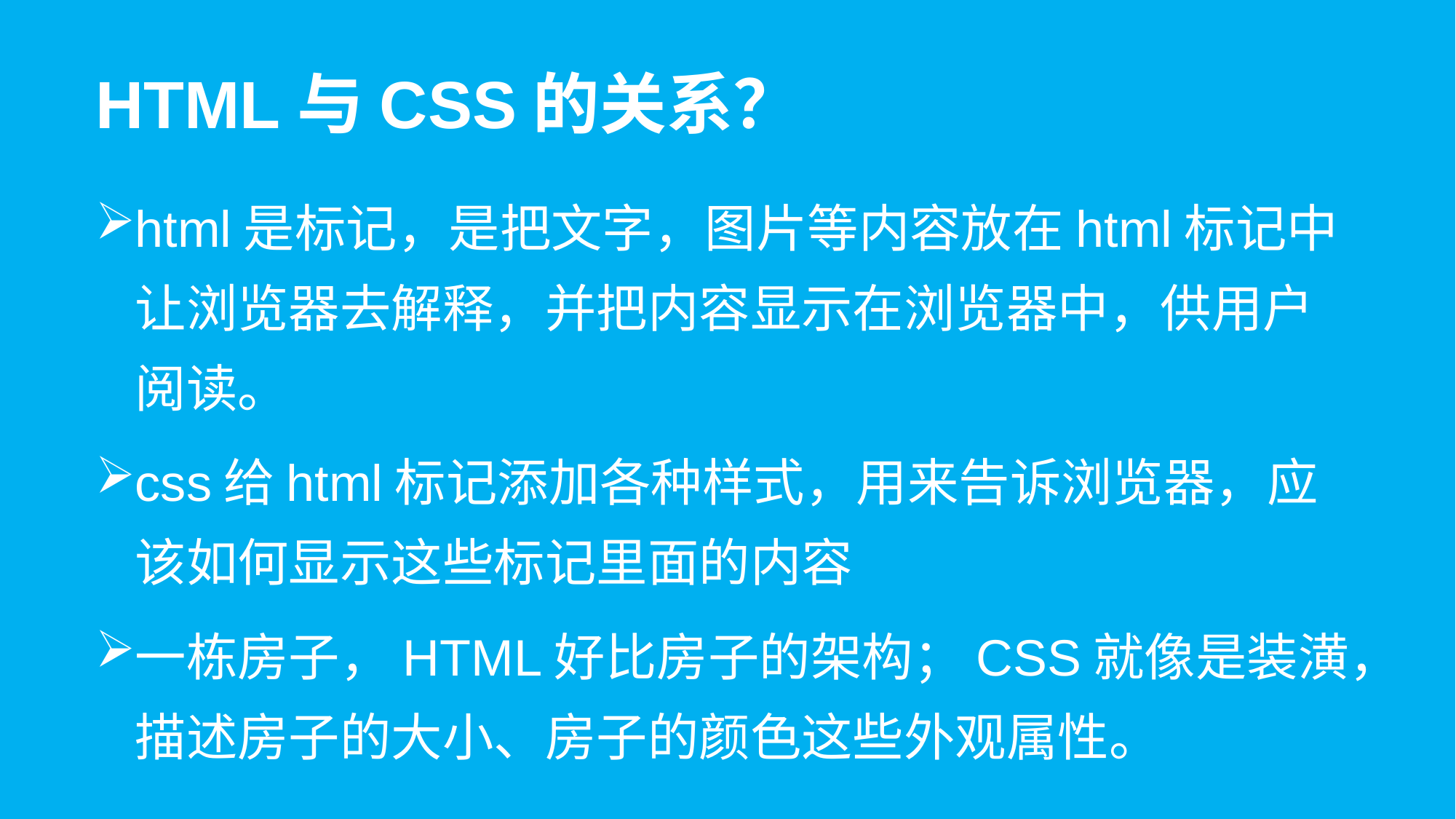

# HTML与CSS的关系？
html是标记，是把文字，图片等内容放在html标记中让浏览器去解释，并把内容显示在浏览器中，供用户阅读。
css给html标记添加各种样式，用来告诉浏览器，应该如何显示这些标记里面的内容
一栋房子，HTML好比房子的架构；CSS就像是装潢，描述房子的大小、房子的颜色这些外观属性。